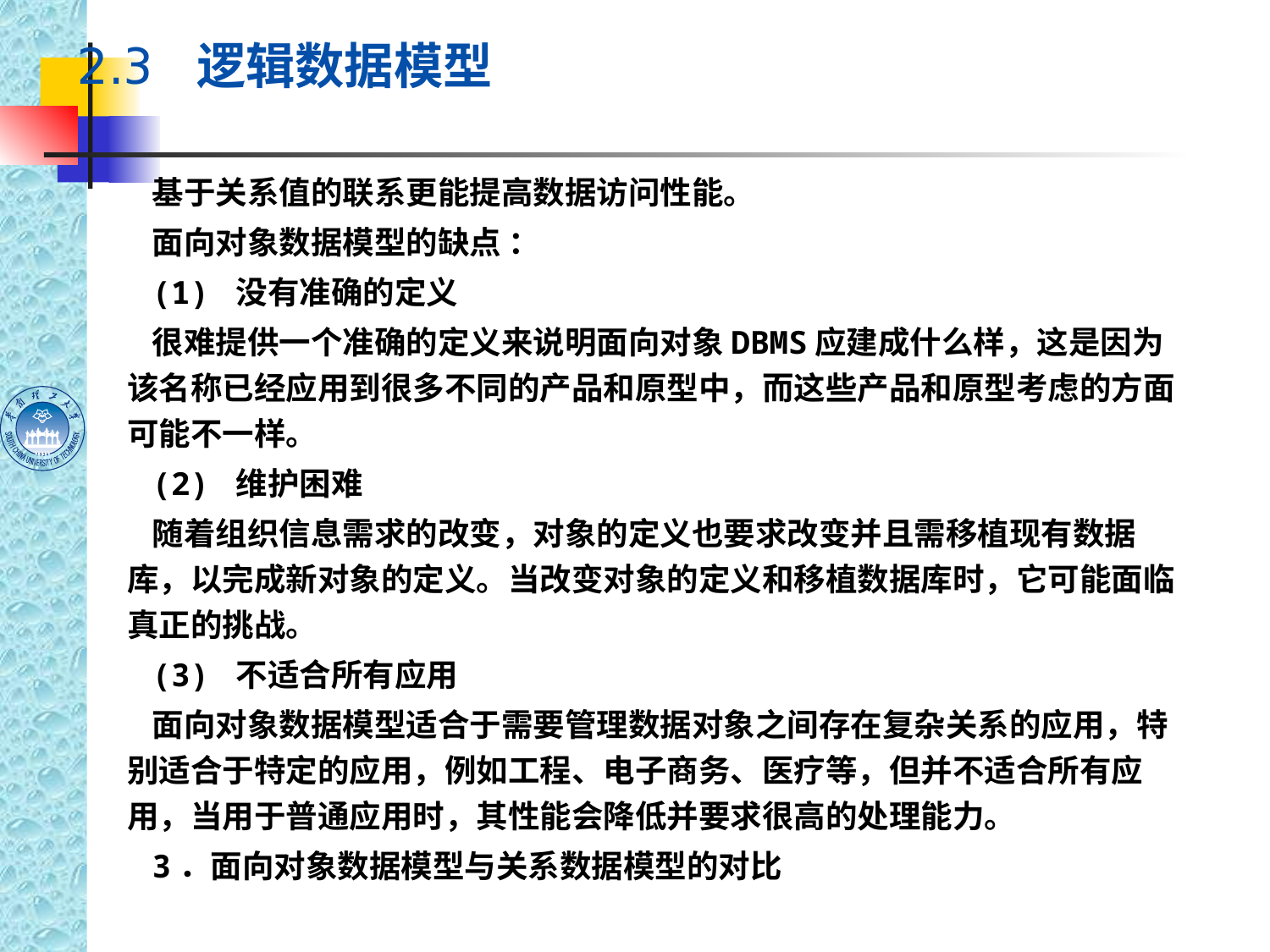

#
2.3  逻辑数据模型
基于关系值的联系更能提高数据访问性能。
面向对象数据模型的缺点 ：
(1) 没有准确的定义
很难提供一个准确的定义来说明面向对象DBMS应建成什么样，这是因为该名称已经应用到很多不同的产品和原型中，而这些产品和原型考虑的方面可能不一样。
(2) 维护困难
随着组织信息需求的改变，对象的定义也要求改变并且需移植现有数据库，以完成新对象的定义。当改变对象的定义和移植数据库时，它可能面临真正的挑战。
(3) 不适合所有应用
面向对象数据模型适合于需要管理数据对象之间存在复杂关系的应用，特别适合于特定的应用，例如工程、电子商务、医疗等，但并不适合所有应用，当用于普通应用时，其性能会降低并要求很高的处理能力。
3．面向对象数据模型与关系数据模型的对比